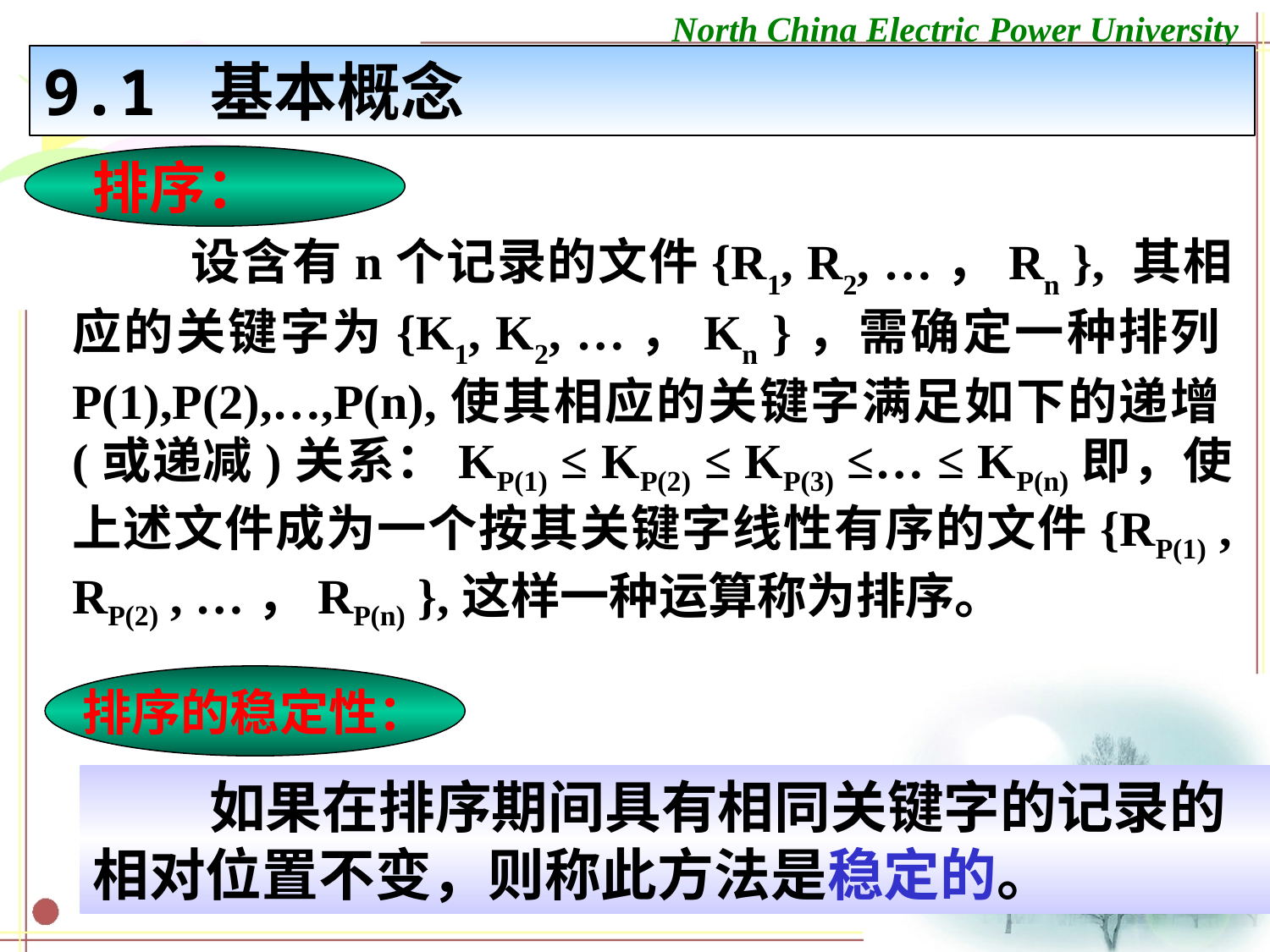

9.1 基本概念
排序：
               设含有n个记录的文件{R1, R2, …，Rn }, 其相应的关键字为{K1, K2, …，Kn }，需确定一种排列P(1),P(2),…,P(n),使其相应的关键字满足如下的递增(或递减)关系：KP(1) ≤ KP(2) ≤ KP(3) ≤… ≤ KP(n)即，使上述文件成为一个按其关键字线性有序的文件{RP(1) , RP(2) , …，RP(n) },这样一种运算称为排序。
排序的稳定性：
        如果在排序期间具有相同关键字的记录的相对位置不变，则称此方法是稳定的。